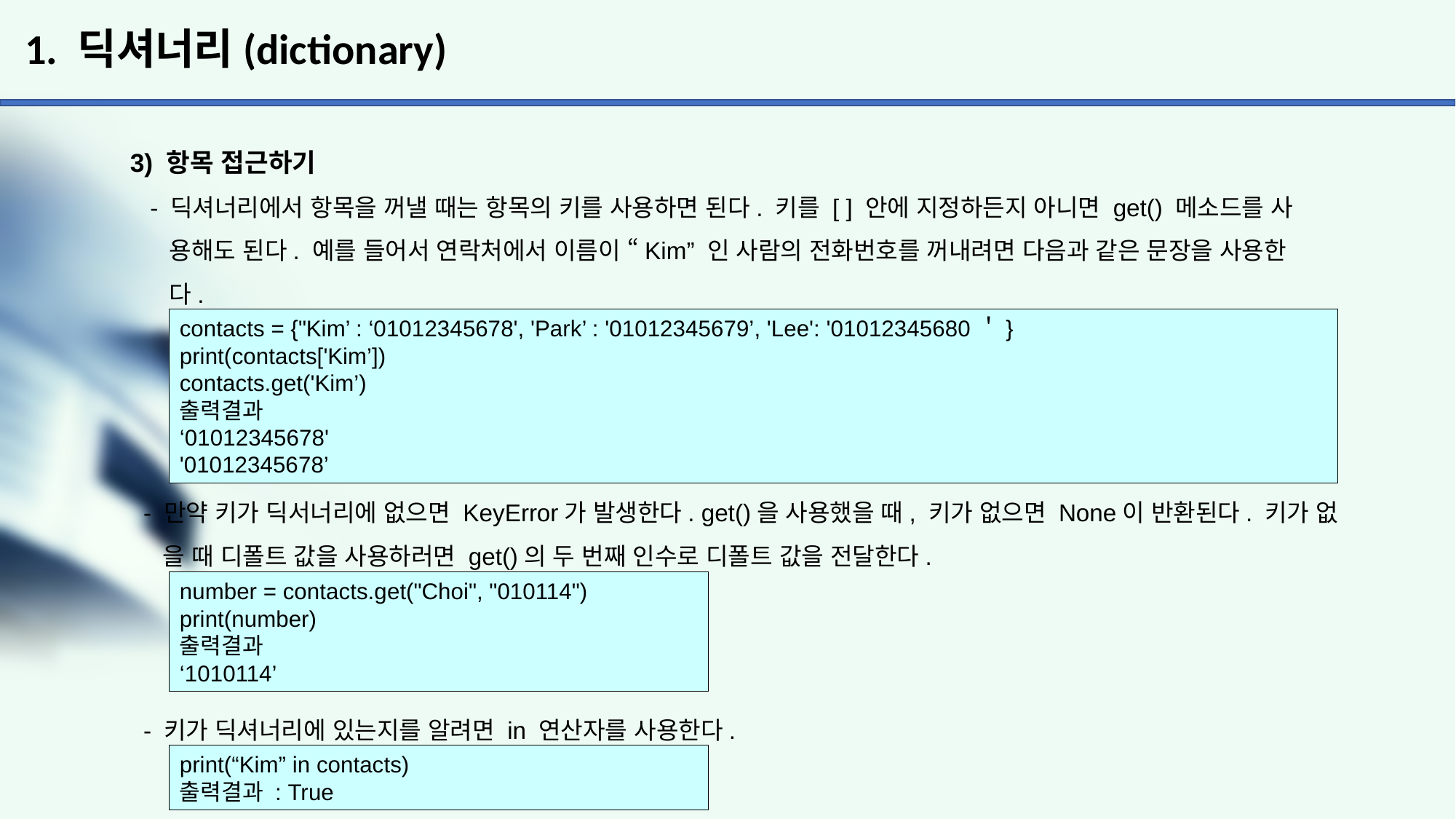

# 1. 딕셔너리(dictionary)
3) 항목 접근하기
   - 딕셔너리에서 항목을 꺼낼 때는 항목의 키를 사용하면 된다. 키를 [ ] 안에 지정하든지 아니면 get() 메소드를 사
     용해도 된다. 예를 들어서 연락처에서 이름이 “Kim” 인 사람의 전화번호를 꺼내려면 다음과 같은 문장을 사용한
     다.

  - 만약 키가 딕서너리에 없으면 KeyError가 발생한다. get()을 사용했을 때, 키가 없으면 None이 반환된다. 키가 없
    을 때 디폴트 값을 사용하러면 get()의 두 번째 인수로 디폴트 값을 전달한다.

  - 키가 딕셔너리에 있는지를 알려면 in 연산자를 사용한다.

contacts = {"Kim’ : ‘01012345678', 'Park’ : '01012345679’, 'Lee': '01012345680＇}
print(contacts['Kim’])
contacts.get('Kim’)
출력결과
‘01012345678'
'01012345678’
number = contacts.get("Choi", "010114")
print(number)
출력결과
‘1010114’
print(“Kim” in contacts)
출력결과 : True